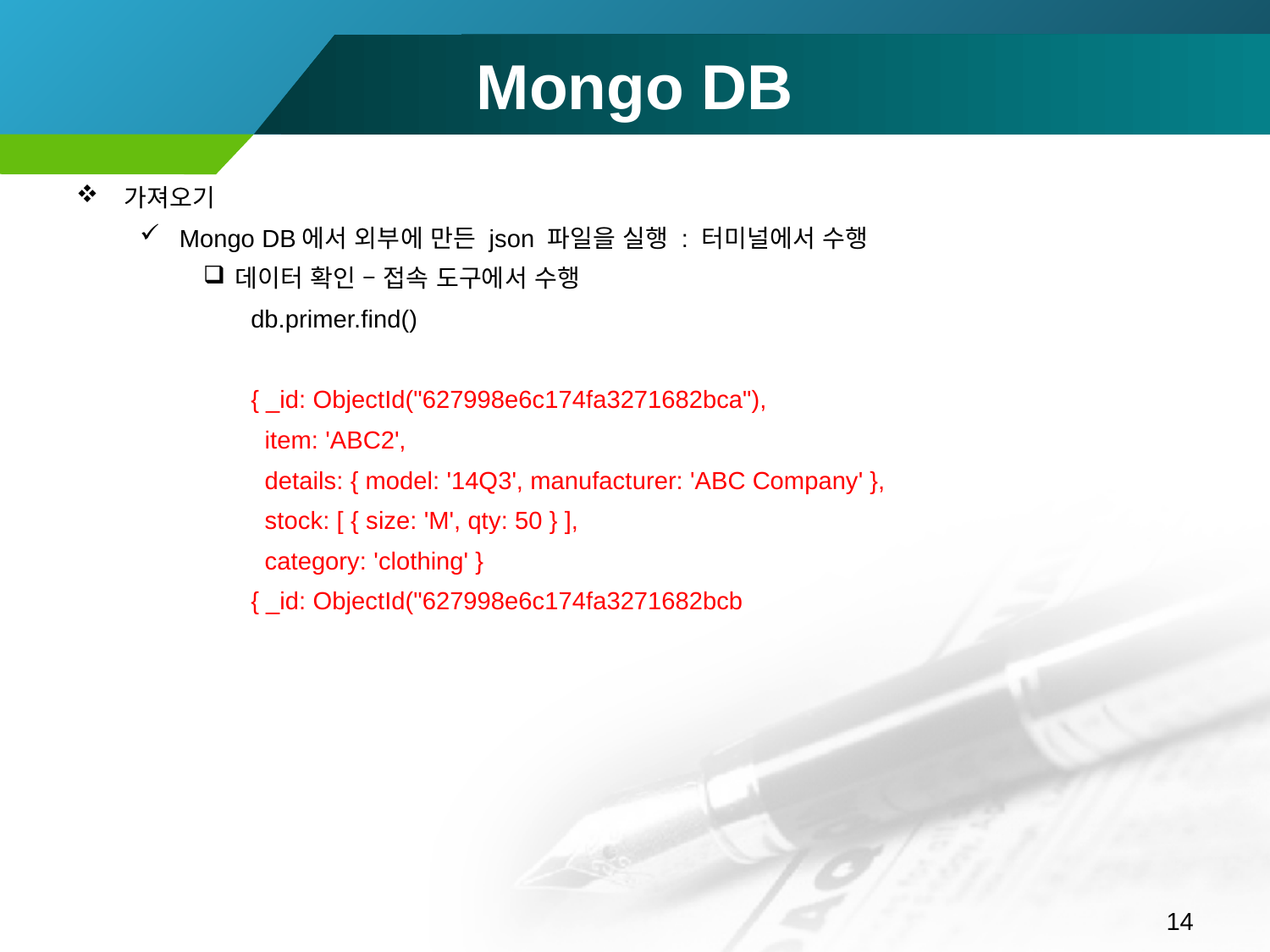

# Mongo DB
가져오기
Mongo DB에서 외부에 만든 json 파일을 실행 : 터미널에서 수행
데이터 확인 – 접속 도구에서 수행
db.primer.find()

{ _id: ObjectId("627998e6c174fa3271682bca"),
  item: 'ABC2',
  details: { model: '14Q3', manufacturer: 'ABC Company' },
  stock: [ { size: 'M', qty: 50 } ],
  category: 'clothing' }
{ _id: ObjectId("627998e6c174fa3271682bcb
14